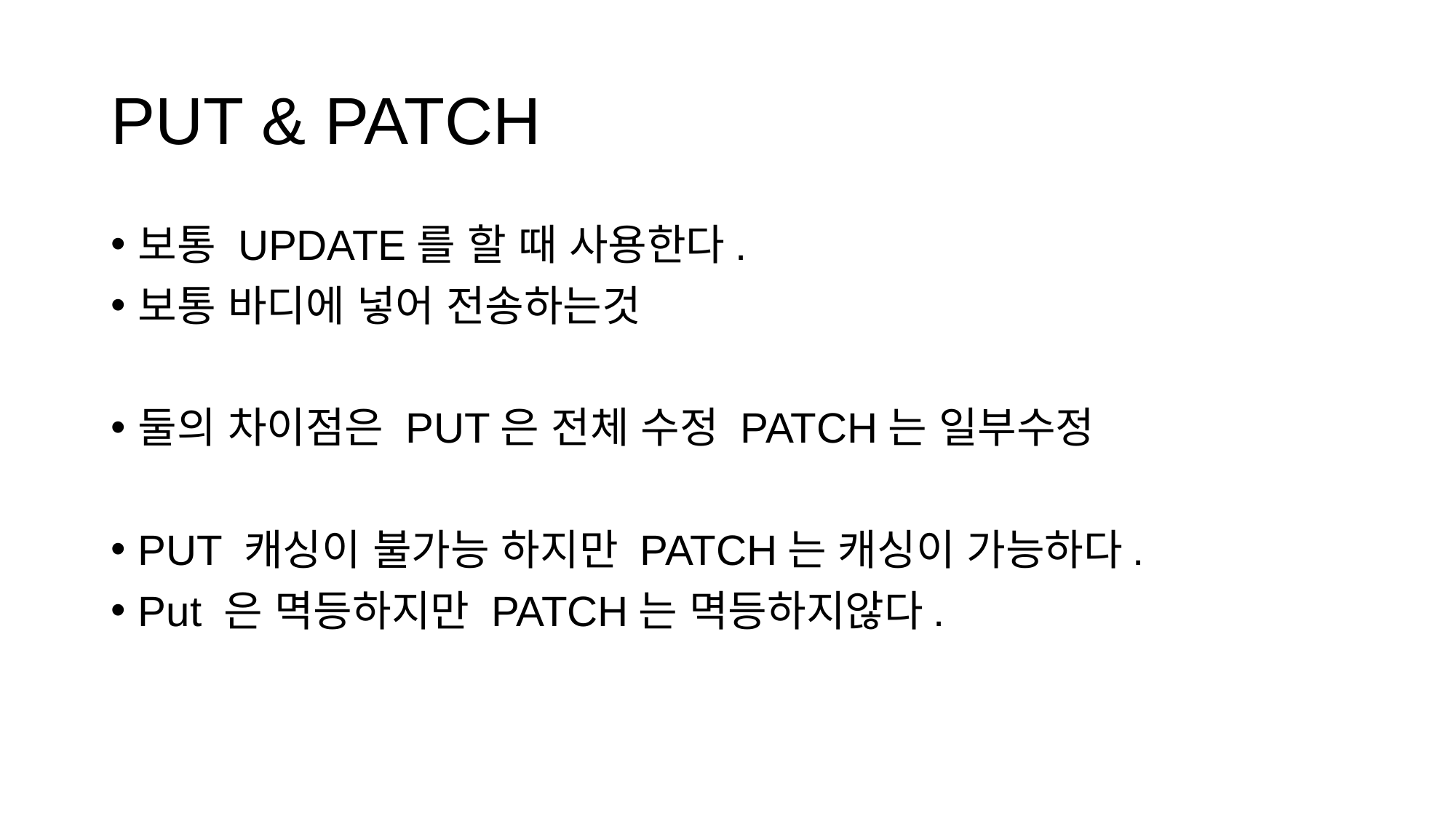

# PUT & PATCH
보통 UPDATE를 할 때 사용한다.
보통 바디에 넣어 전송하는것

둘의 차이점은 PUT은 전체 수정 PATCH는 일부수정

PUT 캐싱이 불가능 하지만 PATCH는 캐싱이 가능하다.
Put 은 멱등하지만 PATCH는 멱등하지않다.